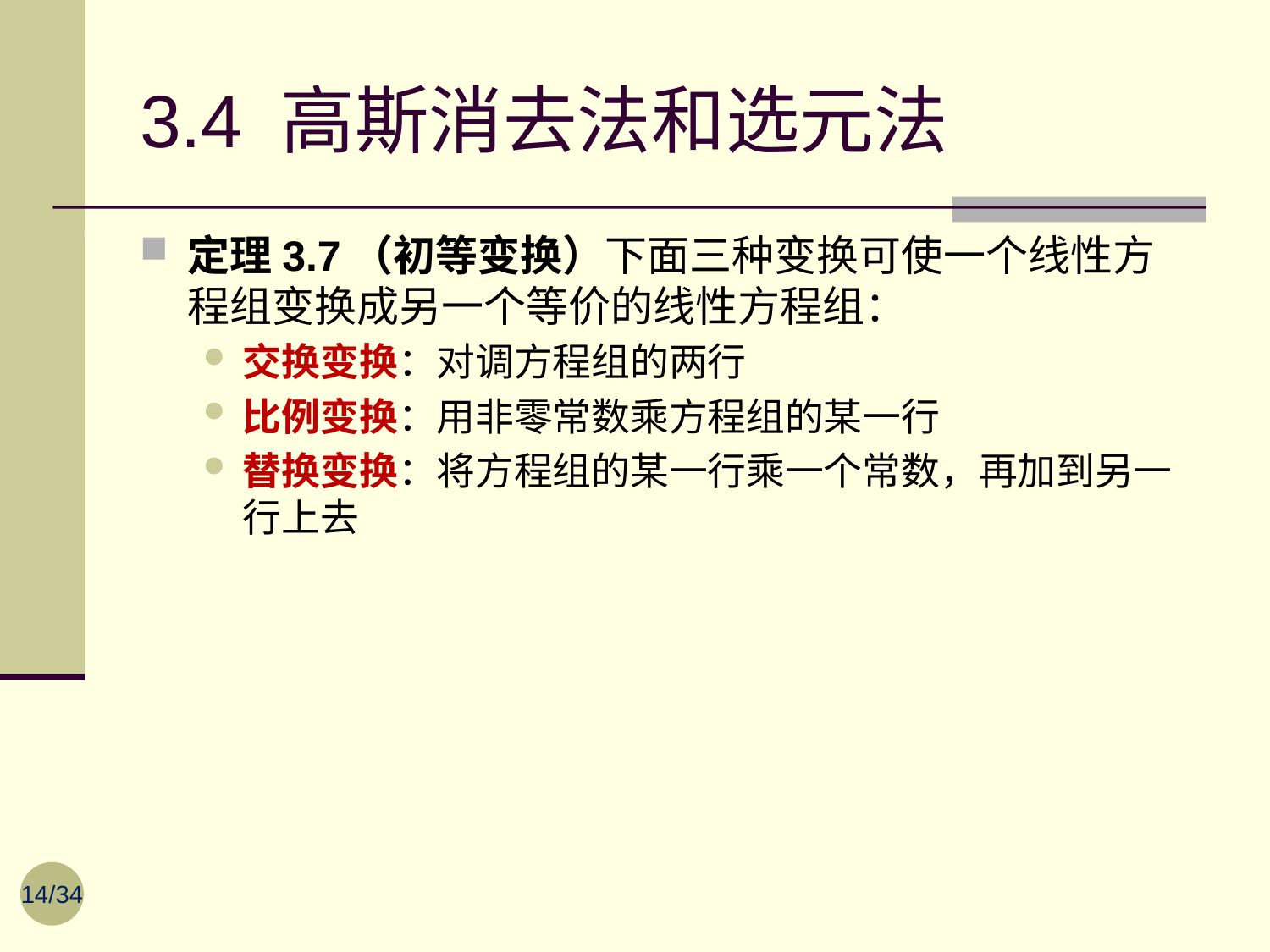

# 3.4 高斯消去法和选元法
定理3.7（初等变换）下面三种变换可使一个线性方程组变换成另一个等价的线性方程组：
交换变换：对调方程组的两行
比例变换：用非零常数乘方程组的某一行
替换变换：将方程组的某一行乘一个常数，再加到另一行上去